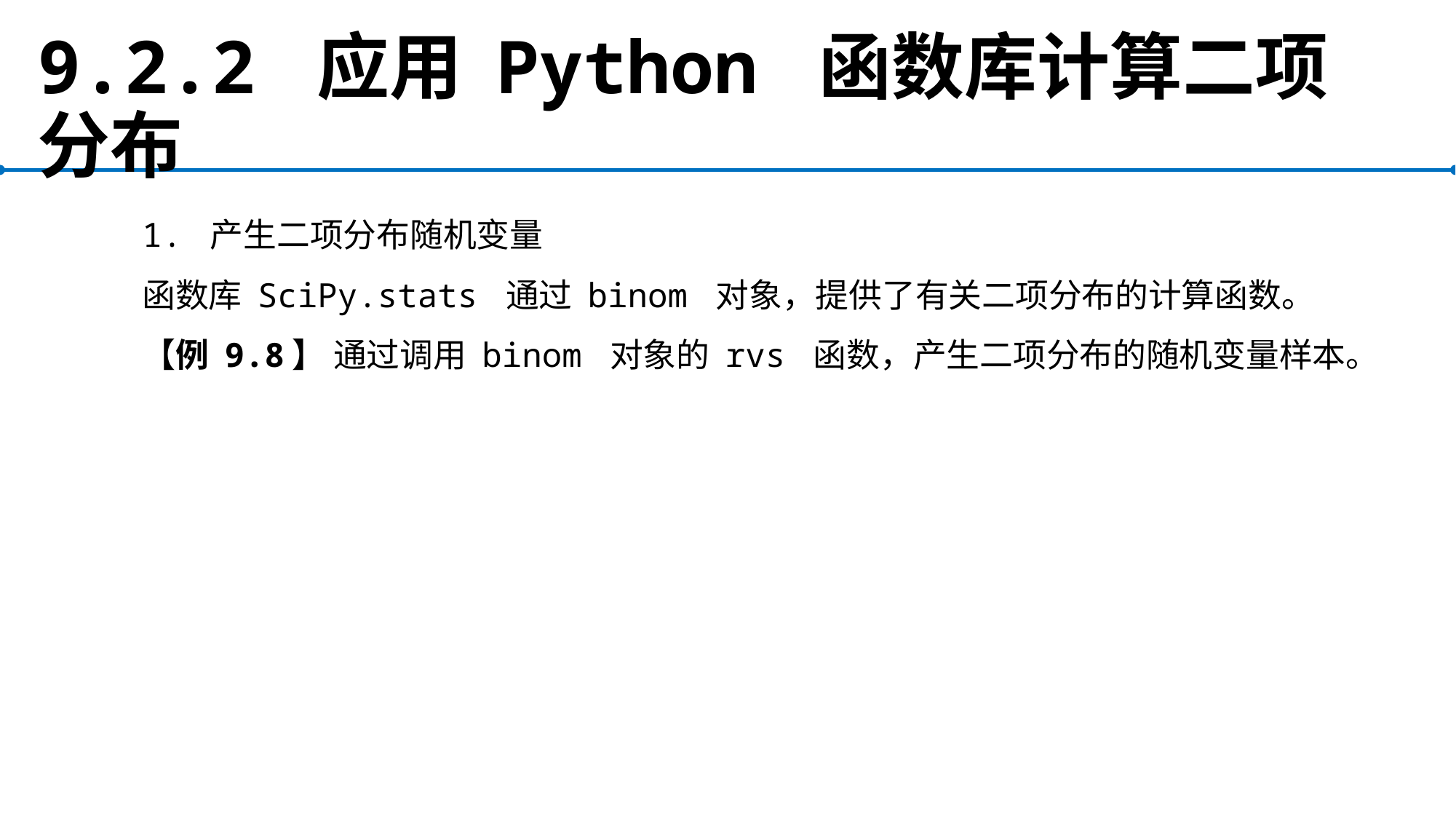

# 9.2.2 应用 Python 函数库计算二项分布
1. 产生二项分布随机变量
函数库 SciPy.stats 通过 binom 对象，提供了有关二项分布的计算函数。
【例 9.8】 通过调用 binom 对象的 rvs 函数，产生二项分布的随机变量样本。